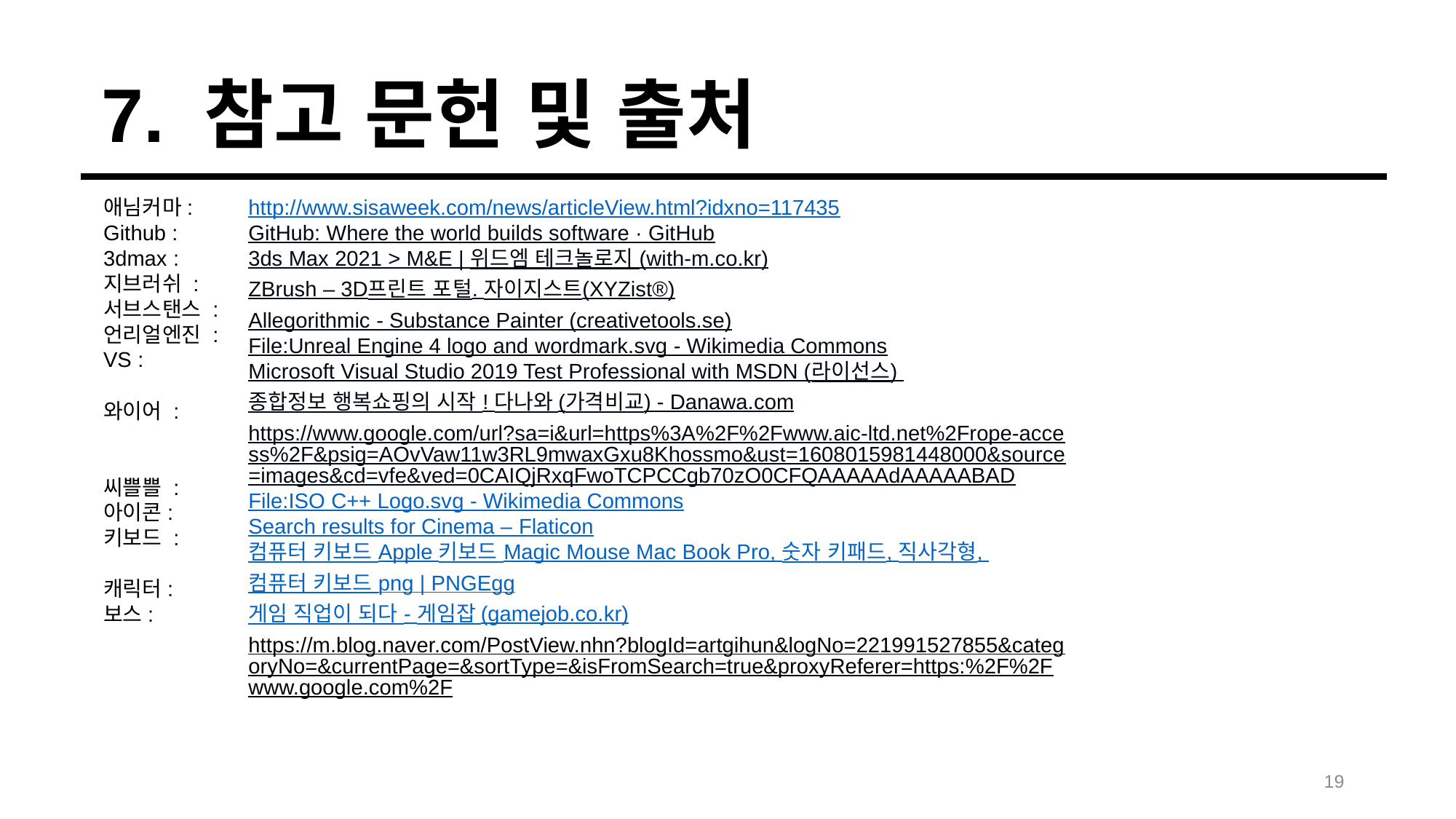

7. 참고 문헌 및 출처
애님커마:
Github :
3dmax :
지브러쉬 :
서브스탠스 :
언리얼엔진 :
VS :
와이어 :
씨쁠쁠 :
아이콘:
키보드 :
캐릭터:
보스:
http://www.sisaweek.com/news/articleView.html?idxno=117435
GitHub: Where the world builds software · GitHub
3ds Max 2021 > M&E | 위드엠 테크놀로지 (with-m.co.kr)
ZBrush – 3D프린트 포털. 자이지스트(XYZist®)
Allegorithmic - Substance Painter (creativetools.se)
File:Unreal Engine 4 logo and wordmark.svg - Wikimedia Commons
Microsoft Visual Studio 2019 Test Professional with MSDN (라이선스) 종합정보 행복쇼핑의 시작 ! 다나와 (가격비교) - Danawa.com
https://www.google.com/url?sa=i&url=https%3A%2F%2Fwww.aic-ltd.net%2Frope-access%2F&psig=AOvVaw11w3RL9mwaxGxu8Khossmo&ust=1608015981448000&source=images&cd=vfe&ved=0CAIQjRxqFwoTCPCCgb70zO0CFQAAAAAdAAAAABAD
File:ISO C++ Logo.svg - Wikimedia Commons
Search results for Cinema – Flaticon
컴퓨터 키보드 Apple 키보드 Magic Mouse Mac Book Pro, 숫자 키패드, 직사각형, 컴퓨터 키보드 png | PNGEgg
게임 직업이 되다 - 게임잡 (gamejob.co.kr)
https://m.blog.naver.com/PostView.nhn?blogId=artgihun&logNo=221991527855&categoryNo=&currentPage=&sortType=&isFromSearch=true&proxyReferer=https:%2F%2Fwww.google.com%2F
19